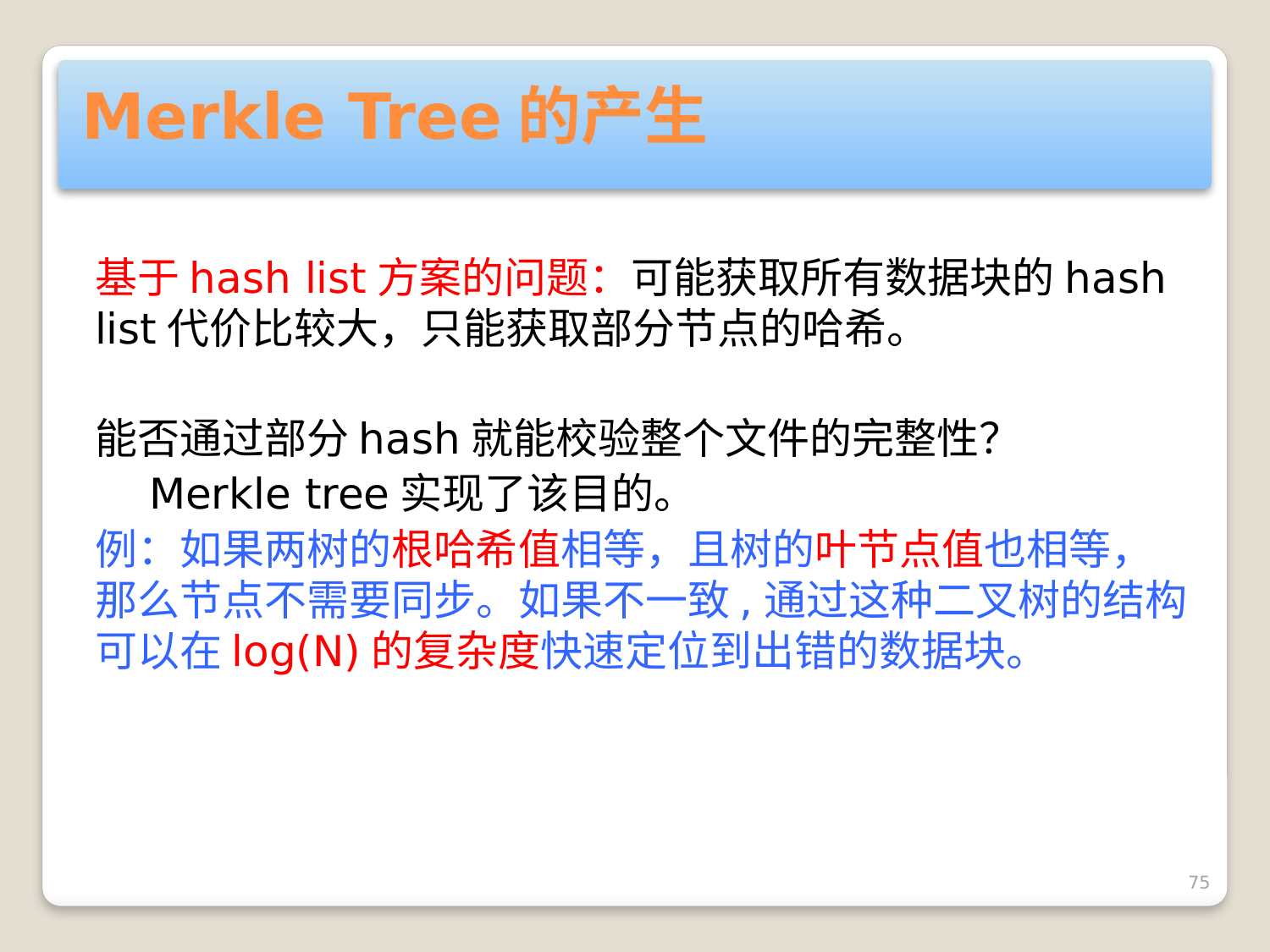

# Merkle Tree的产生
基于hash list方案的问题：可能获取所有数据块的hash list代价比较大，只能获取部分节点的哈希。

能否通过部分hash就能校验整个文件的完整性？
    Merkle tree实现了该目的。
例：如果两树的根哈希值相等，且树的叶节点值也相等，那么节点不需要同步。如果不一致,通过这种二叉树的结构可以在log(N)的复杂度快速定位到出错的数据块。
75